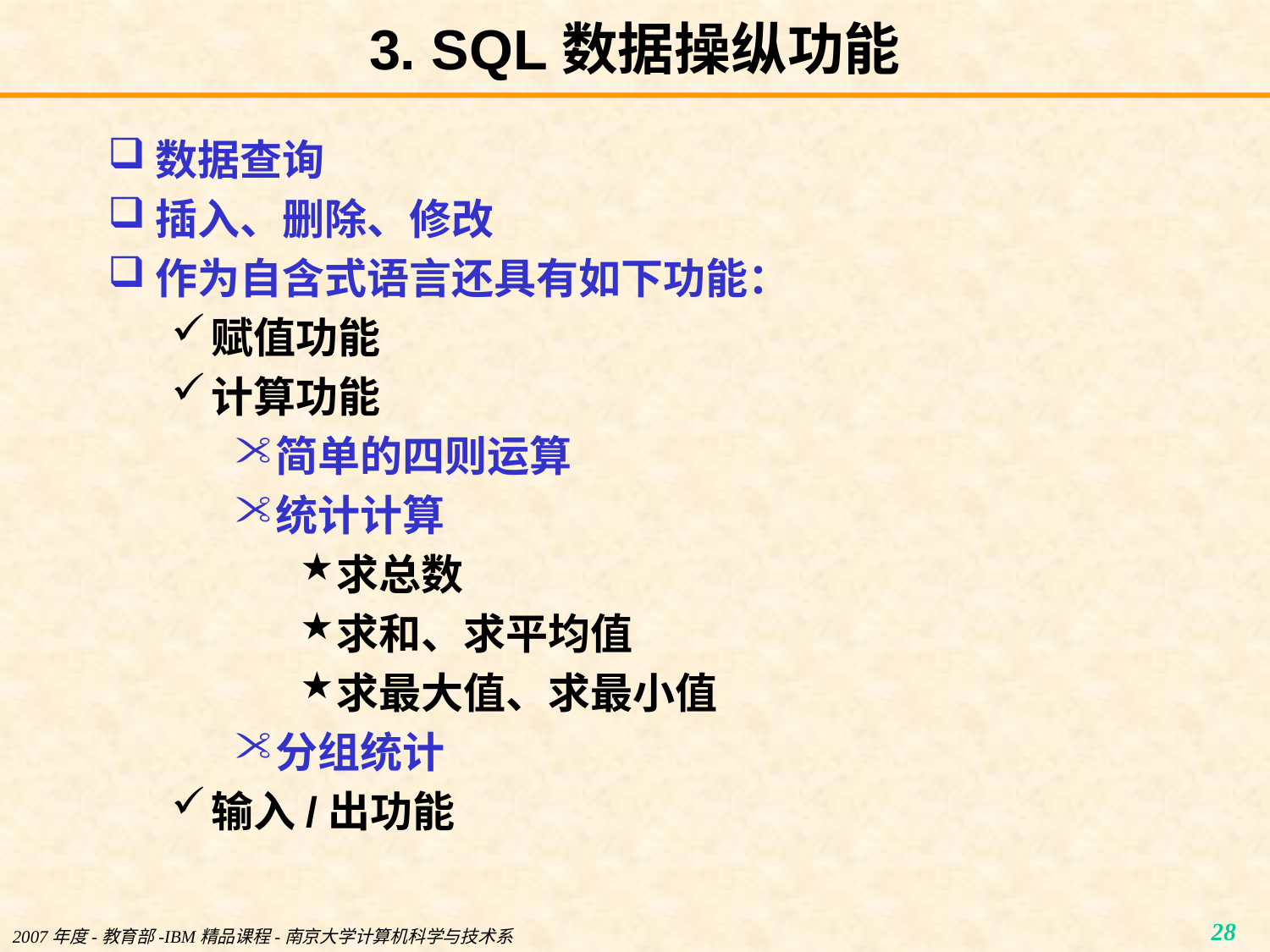

# 3. SQL数据操纵功能
数据查询
插入、删除、修改
作为自含式语言还具有如下功能：
赋值功能
计算功能
简单的四则运算
统计计算
求总数
求和、求平均值
求最大值、求最小值
分组统计
输入/出功能
28
2007年度-教育部-IBM精品课程-南京大学计算机科学与技术系